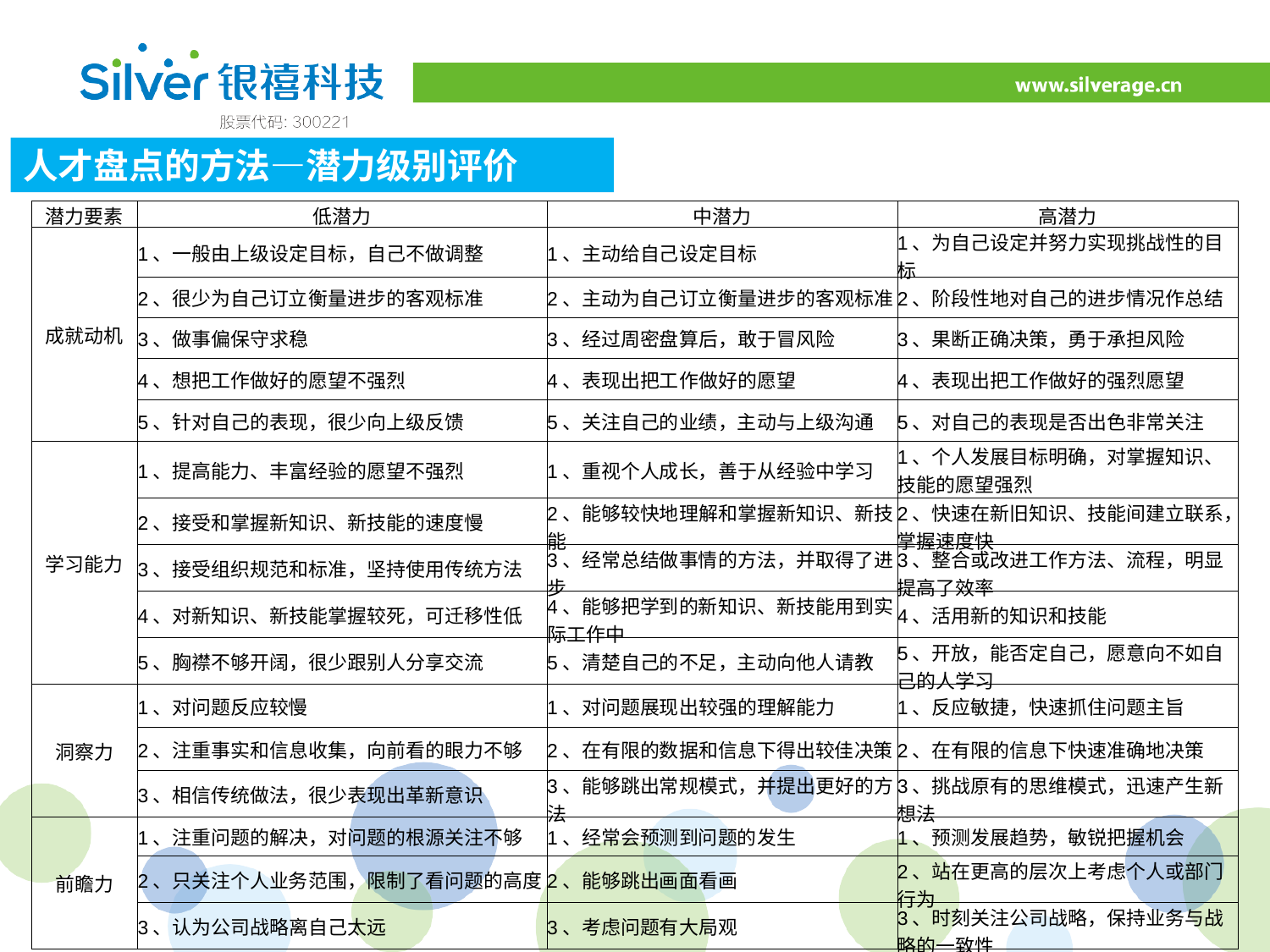

人才盘点的方法—潜力级别评价
| 潜力要素 | 低潜力 | 中潜力 | 高潜力 |
| --- | --- | --- | --- |
| 成就动机 | 1、一般由上级设定目标，自己不做调整 | 1、主动给自己设定目标 | 1、为自己设定并努力实现挑战性的目标 |
|  | 2、很少为自己订立衡量进步的客观标准 | 2、主动为自己订立衡量进步的客观标准 | 2、阶段性地对自己的进步情况作总结 |
|  | 3、做事偏保守求稳 | 3、经过周密盘算后，敢于冒风险 | 3、果断正确决策，勇于承担风险 |
|  | 4、想把工作做好的愿望不强烈 | 4、表现出把工作做好的愿望 | 4、表现出把工作做好的强烈愿望 |
|  | 5、针对自己的表现，很少向上级反馈 | 5、关注自己的业绩，主动与上级沟通 | 5、对自己的表现是否出色非常关注 |
| 学习能力 | 1、提高能力、丰富经验的愿望不强烈 | 1、重视个人成长，善于从经验中学习 | 1、个人发展目标明确，对掌握知识、技能的愿望强烈 |
|  | 2、接受和掌握新知识、新技能的速度慢 | 2、能够较快地理解和掌握新知识、新技能 | 2、快速在新旧知识、技能间建立联系，掌握速度快 |
|  | 3、接受组织规范和标准，坚持使用传统方法 | 3、经常总结做事情的方法，并取得了进步 | 3、整合或改进工作方法、流程，明显提高了效率 |
|  | 4、对新知识、新技能掌握较死，可迁移性低 | 4、能够把学到的新知识、新技能用到实际工作中 | 4、活用新的知识和技能 |
|  | 5、胸襟不够开阔，很少跟别人分享交流 | 5、清楚自己的不足，主动向他人请教 | 5、开放，能否定自己，愿意向不如自己的人学习 |
| 洞察力 | 1、对问题反应较慢 | 1、对问题展现出较强的理解能力 | 1、反应敏捷，快速抓住问题主旨 |
|  | 2、注重事实和信息收集，向前看的眼力不够 | 2、在有限的数据和信息下得出较佳决策 | 2、在有限的信息下快速准确地决策 |
|  | 3、相信传统做法，很少表现出革新意识 | 3、能够跳出常规模式，并提出更好的方法 | 3、挑战原有的思维模式，迅速产生新想法 |
| 前瞻力 | 1、注重问题的解决，对问题的根源关注不够 | 1、经常会预测到问题的发生 | 1、预测发展趋势，敏锐把握机会 |
|  | 2、只关注个人业务范围，限制了看问题的高度 | 2、能够跳出画面看画 | 2、站在更高的层次上考虑个人或部门行为 |
|  | 3、认为公司战略离自己太远 | 3、考虑问题有大局观 | 3、时刻关注公司战略，保持业务与战略的一致性 |